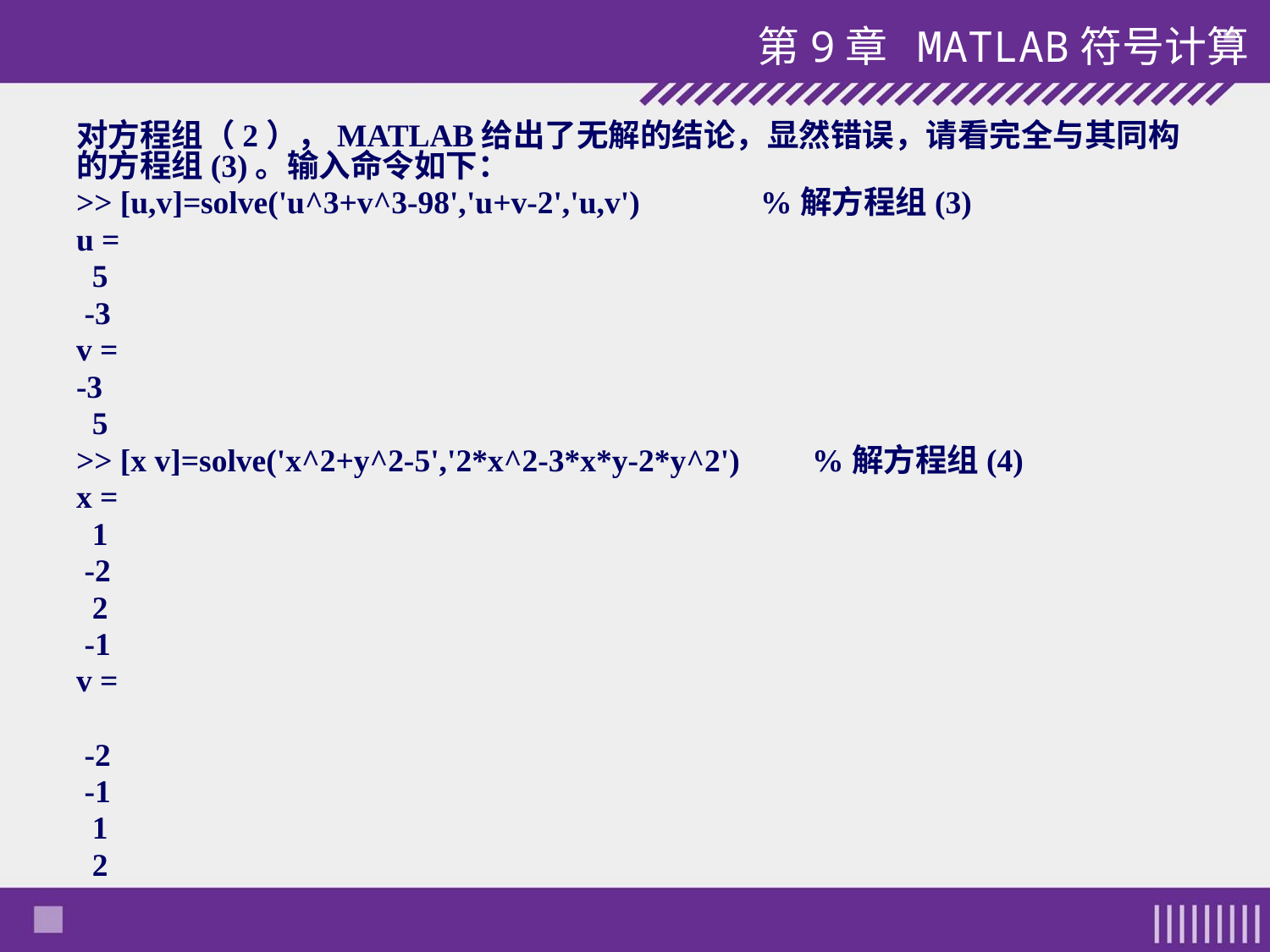

第9章  MATLAB符号计算
对方程组（2），MATLAB给出了无解的结论，显然错误，请看完全与其同构的方程组(3)。输入命令如下：
>> [u,v]=solve('u^3+v^3-98','u+v-2','u,v')               %解方程组(3)
u =
  5
 -3
v =
-3
  5
>> [x v]=solve('x^2+y^2-5','2*x^2-3*x*y-2*y^2')         %解方程组(4)
x =
  1
 -2
  2
 -1
v =

 -2
 -1
  1
  2